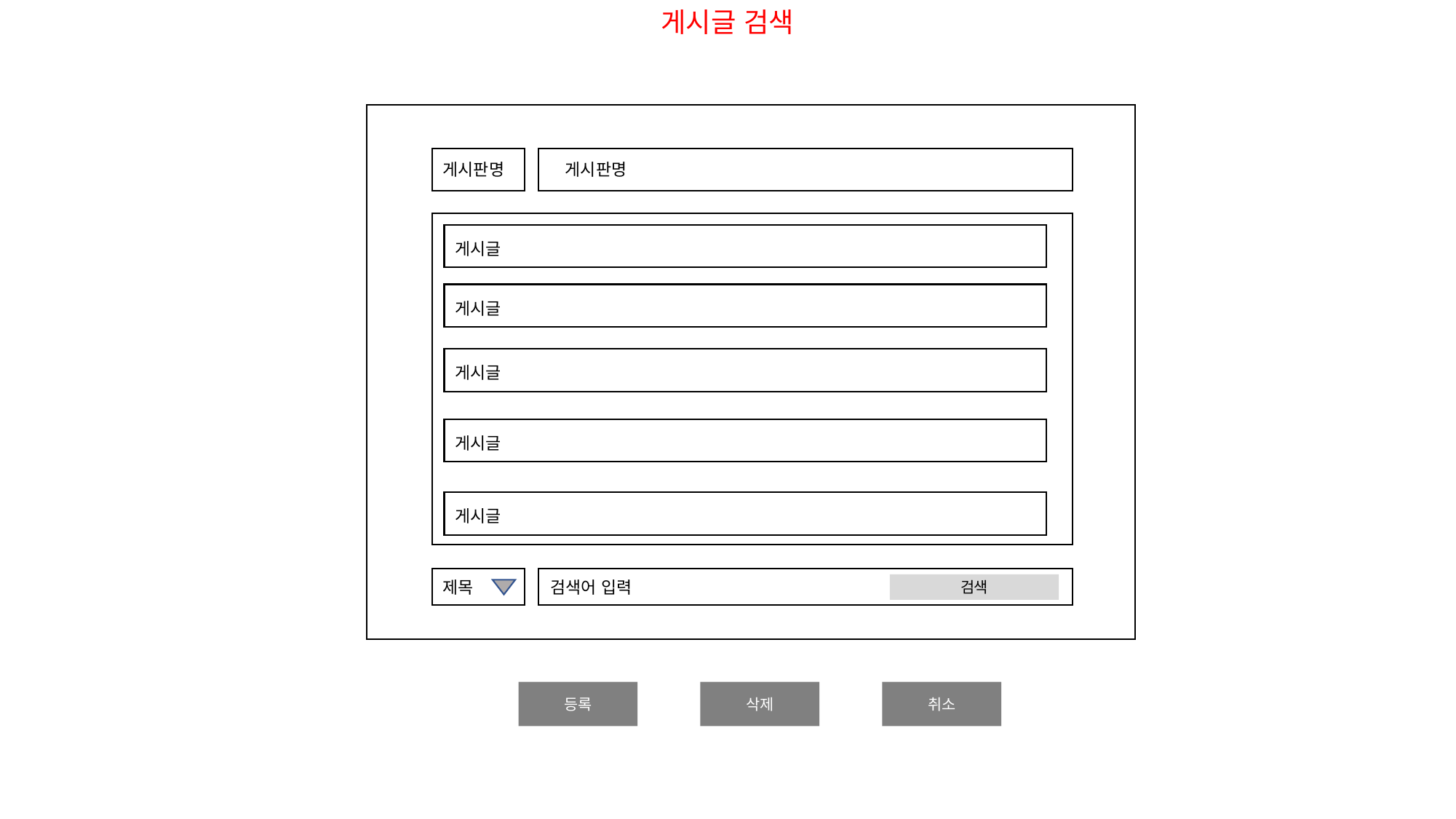

게시글 검색

게시판명
게시판명

게시글

게시글

게시글

게시글

게시글

제목
검색어 입력
검색

등록
삭제
취소